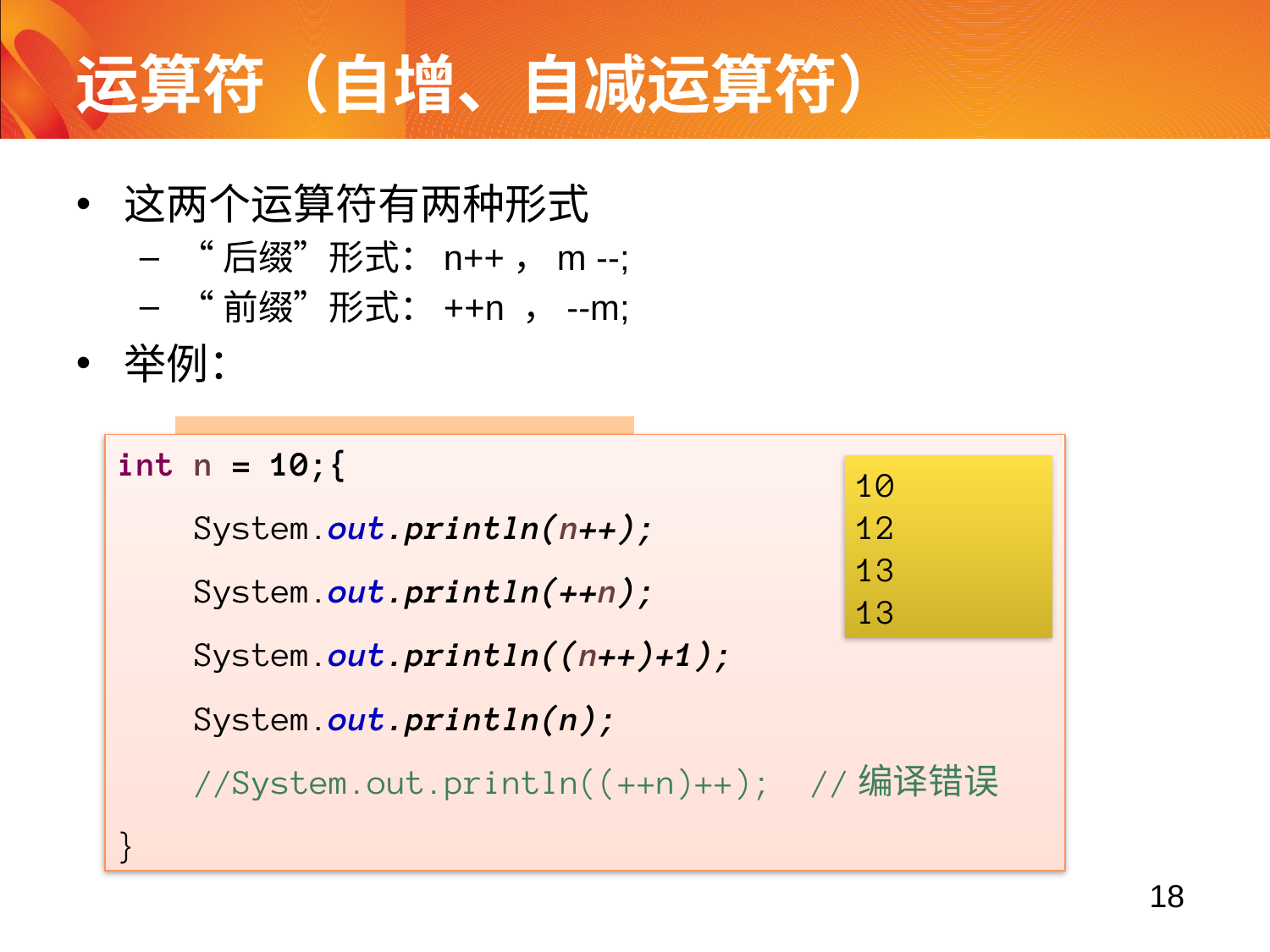

# 运算符（自增、自减运算符）
这两个运算符有两种形式
“后缀”形式：n++，m --;
“前缀”形式：++n ，--m;
举例：

int  m = 7;
int  n = 7;
int  a = m ++;
int  b = ++ n;

int n = 10;{
    System.out.println(n++);
    System.out.println(++n);
    System.out.println((n++)+1);
    System.out.println(n);
    //System.out.println((++n)++);  //编译错误
}
10
12
13
13